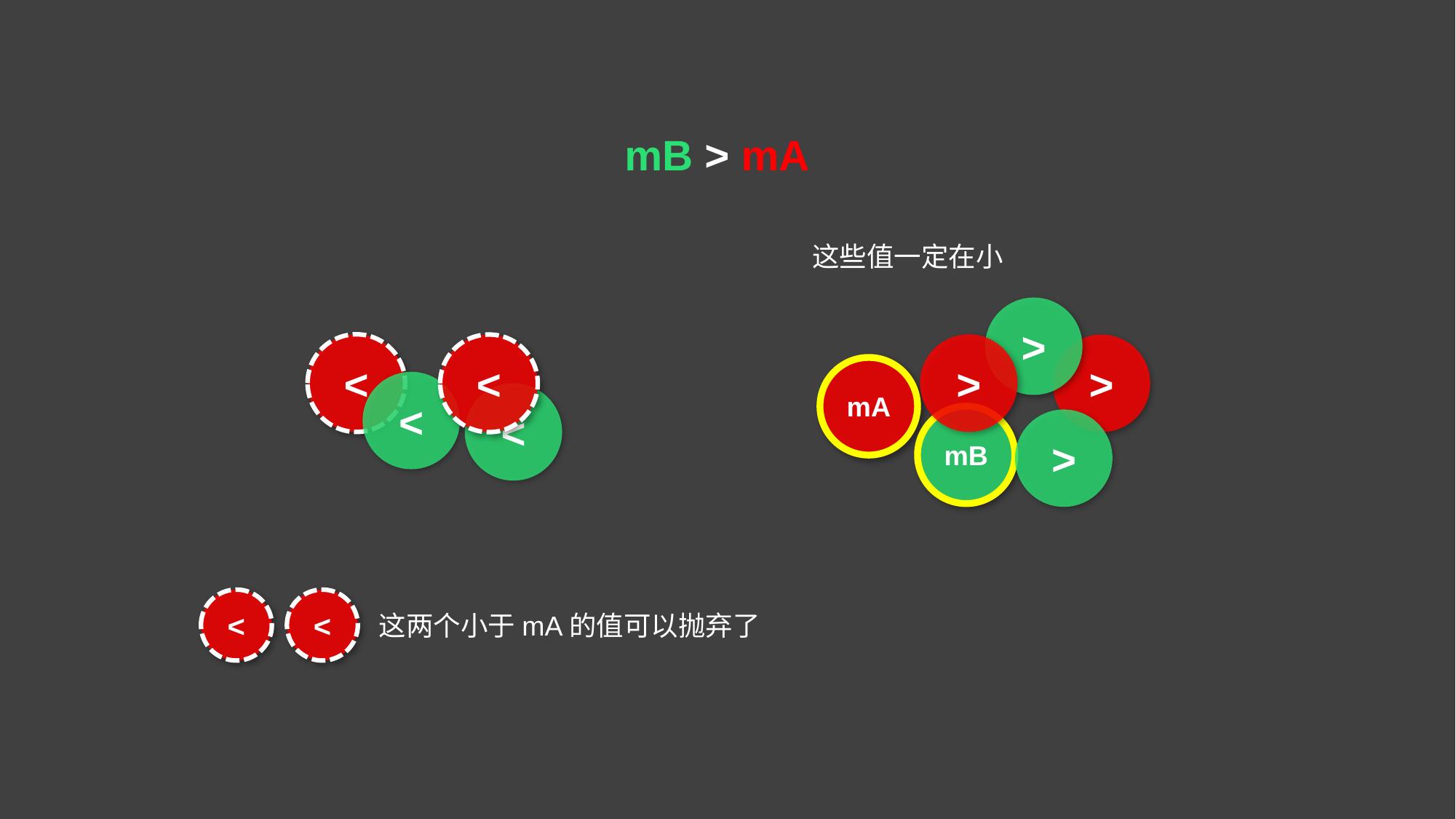

mB > mA
这些值一定在小
>
<
>
<
>
mA
<
<
mB
>
<
<
这两个小于mA的值可以抛弃了